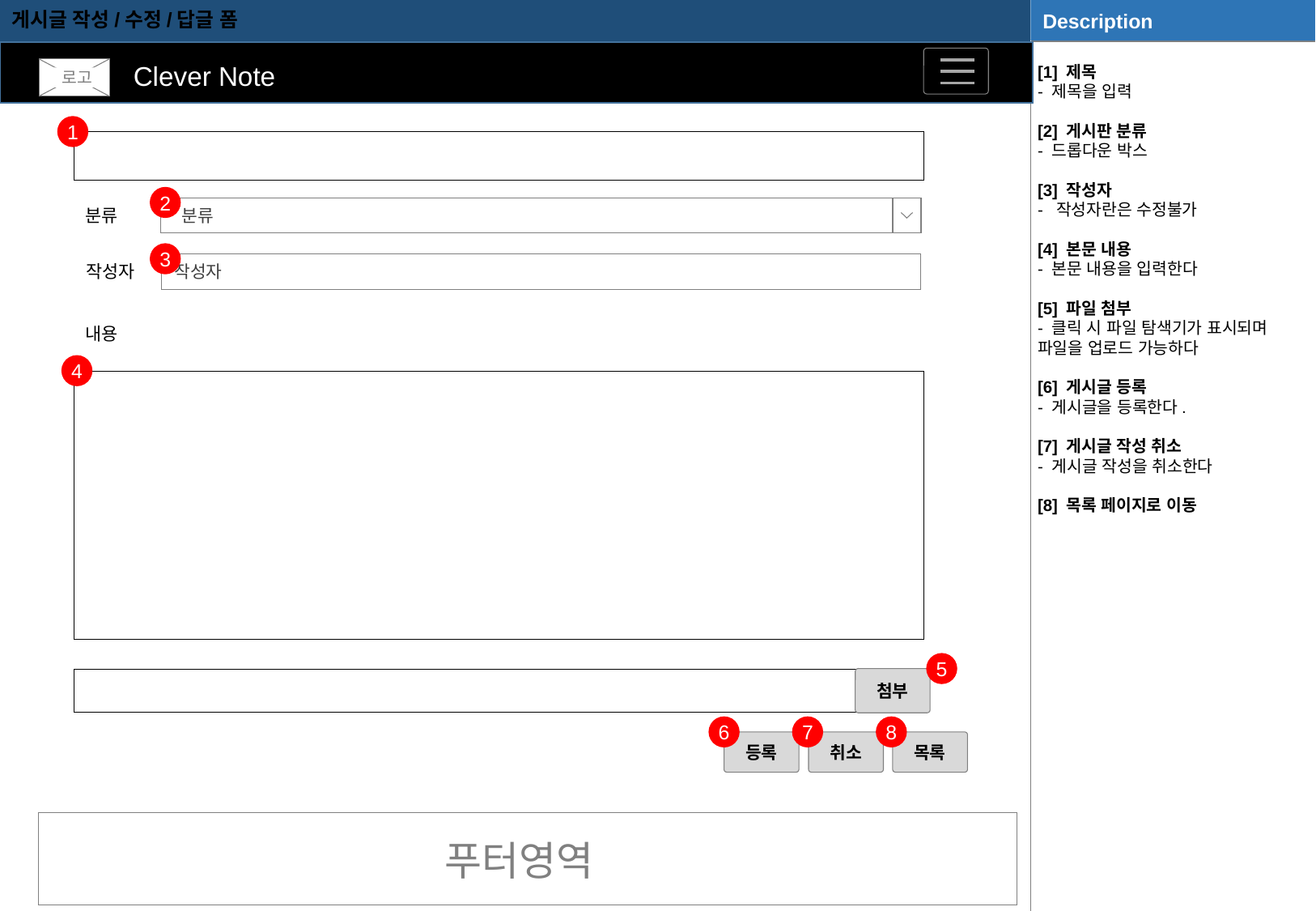

게시글 작성/수정/답글 폼

[1] 제목
- 제목을 입력
[2] 게시판 분류
- 드롭다운 박스

[3] 작성자
-  작성자란은 수정불가

[4] 본문 내용
- 본문 내용을 입력한다

[5] 파일 첨부
- 클릭 시 파일 탐색기가 표시되며 파일을 업로드 가능하다

[6] 게시글 등록
- 게시글을 등록한다.
[7] 게시글 작성 취소
- 게시글 작성을 취소한다

[8] 목록 페이지로 이동

Clever Note

로고
1

2
 분류

분류
3
작성자
작성자
내용
4

5
첨부

6
7
8
등록
취소
목록
|  |
| --- |
푸터영역